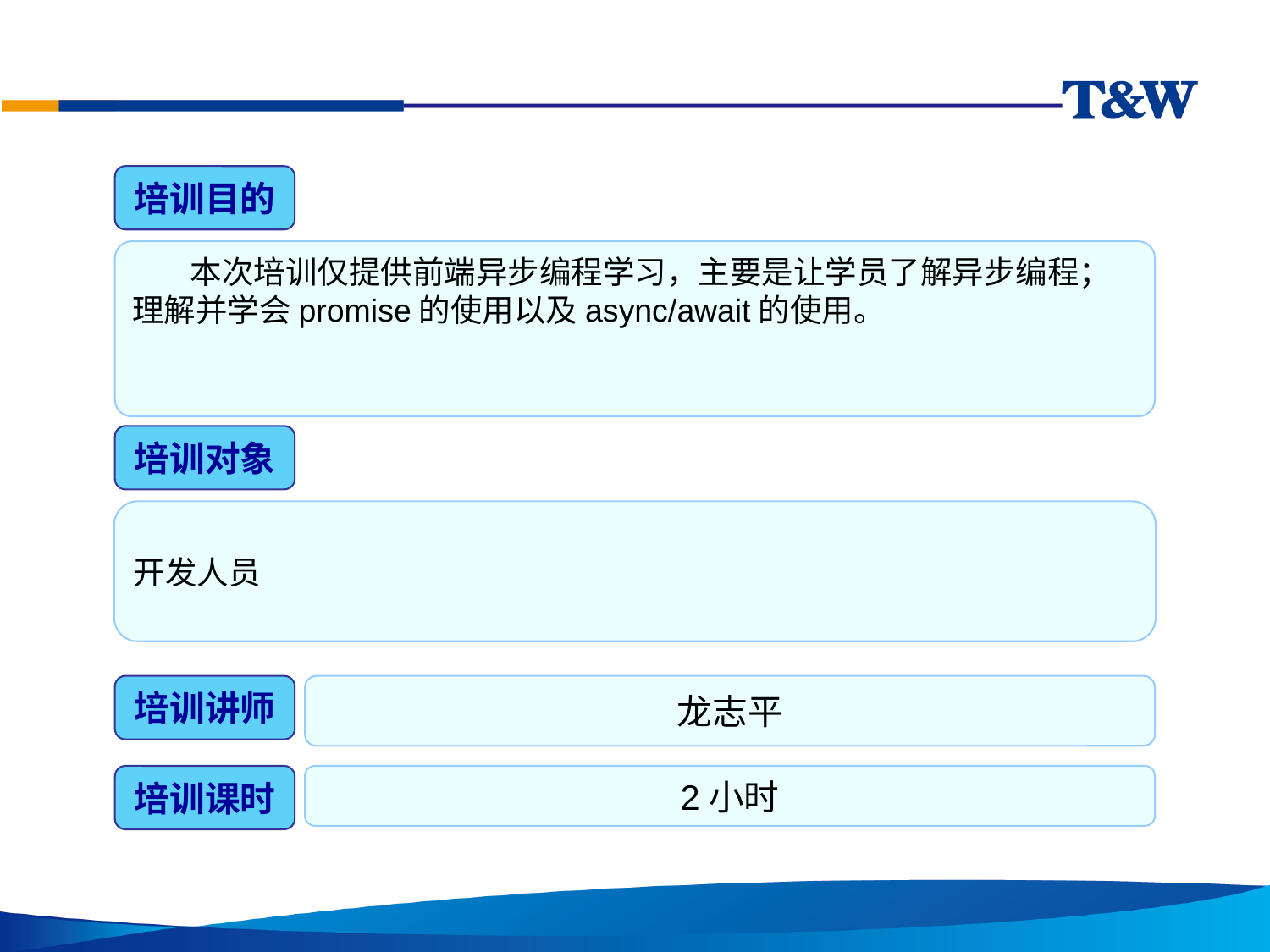

培训目的
       本次培训仅提供前端异步编程学习，主要是让学员了解异步编程；
理解并学会promise的使用以及async/await的使用。
培训对象
开发人员
培训讲师
龙志平
培训课时
2小时